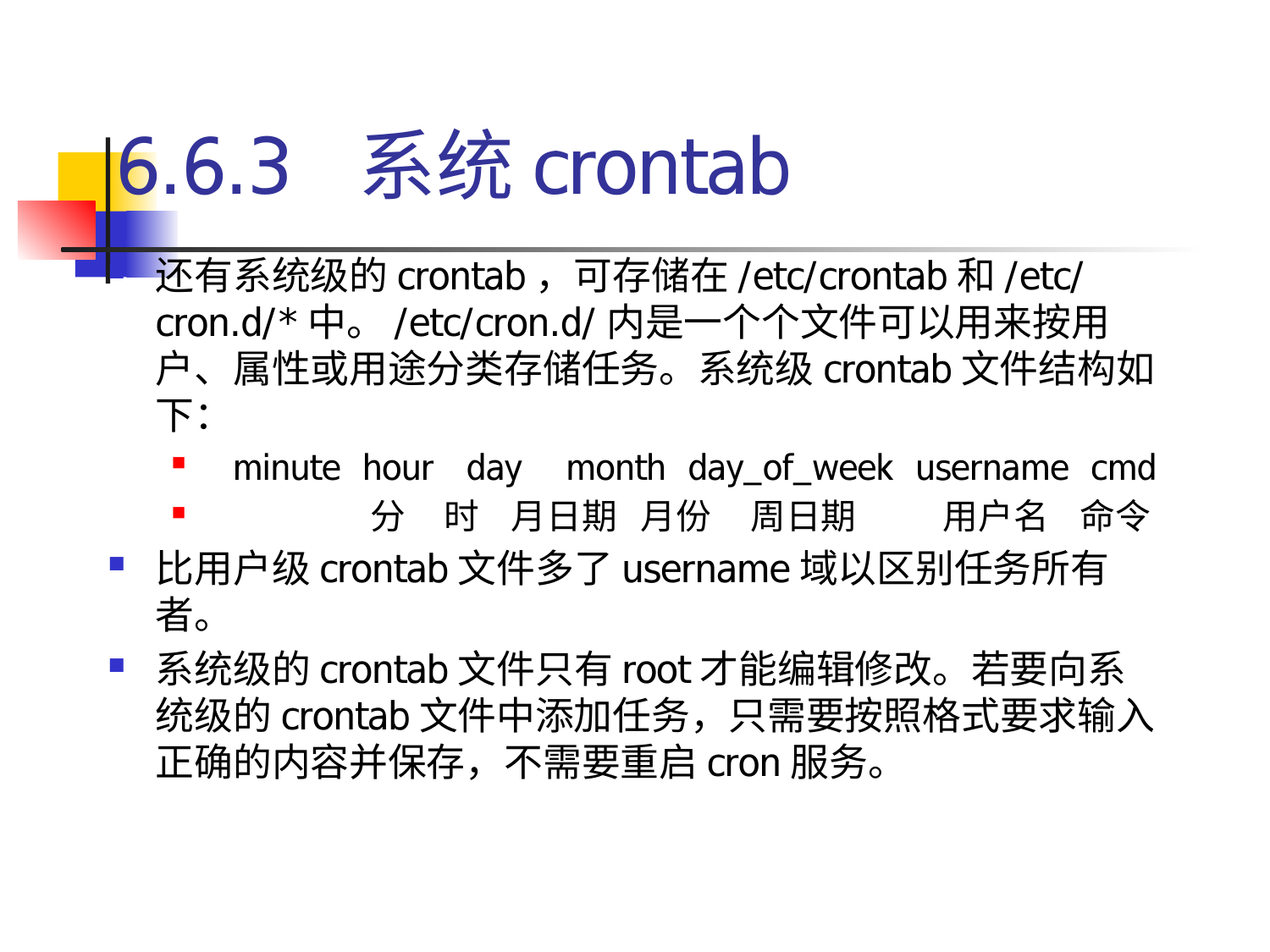

# 6.6.3  系统crontab
还有系统级的crontab，可存储在/etc/crontab和/etc/cron.d/*中。/etc/cron.d/内是一个个文件可以用来按用户、属性或用途分类存储任务。系统级crontab文件结构如下：
  minute  hour   day    month  day_of_week  username  cmd
 	   分     时    月日期   月份     周日期           用户名    命令
比用户级crontab文件多了username域以区别任务所有者。
系统级的crontab文件只有root才能编辑修改。若要向系统级的crontab文件中添加任务，只需要按照格式要求输入正确的内容并保存，不需要重启cron服务。